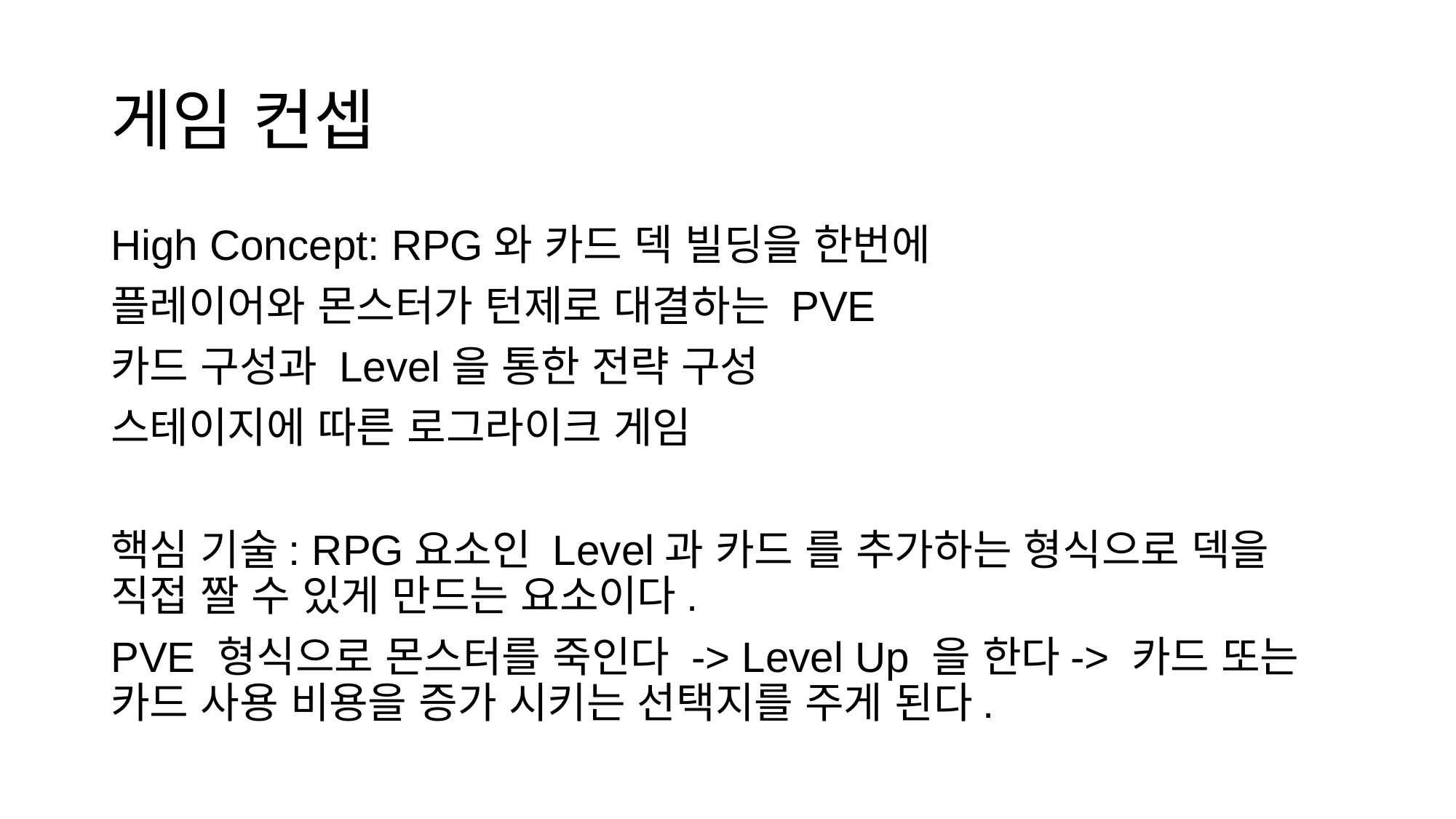

# 게임 컨셉
High Concept: RPG와 카드 덱 빌딩을 한번에
플레이어와 몬스터가 턴제로 대결하는 PVE
카드 구성과 Level을 통한 전략 구성
스테이지에 따른 로그라이크 게임

핵심 기술: RPG요소인 Level과 카드 를 추가하는 형식으로 덱을 직접 짤 수 있게 만드는 요소이다.
PVE 형식으로 몬스터를 죽인다 -> Level Up 을 한다-> 카드 또는 카드 사용 비용을 증가 시키는 선택지를 주게 된다.